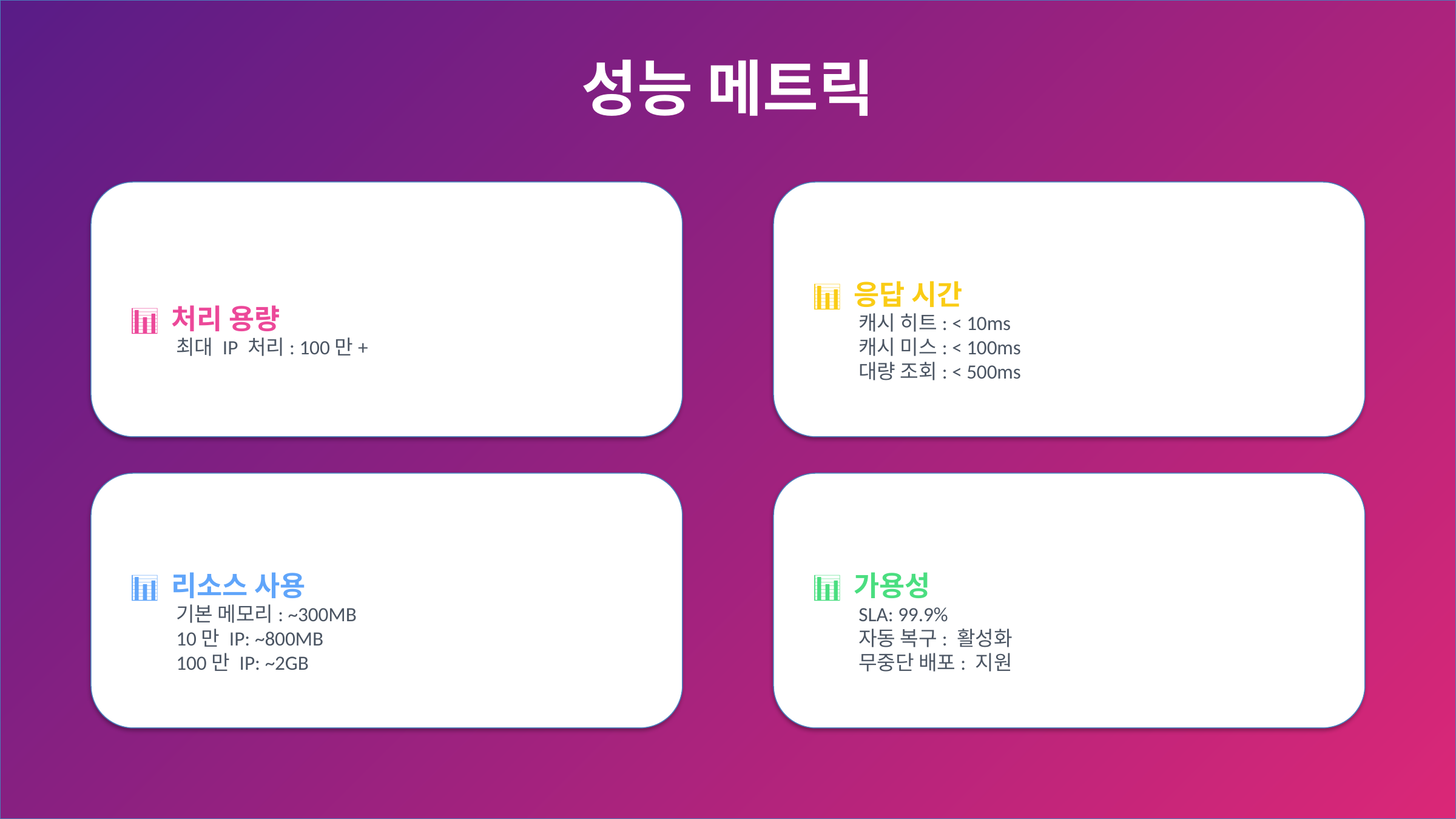

#
성능 메트릭

📊 처리 용량
최대 IP 처리: 100만+

📊 응답 시간
캐시 히트: < 10ms
캐시 미스: < 100ms
대량 조회: < 500ms

📊 리소스 사용
기본 메모리: ~300MB
10만 IP: ~800MB
100만 IP: ~2GB

📊 가용성
SLA: 99.9%
자동 복구: 활성화
무중단 배포: 지원